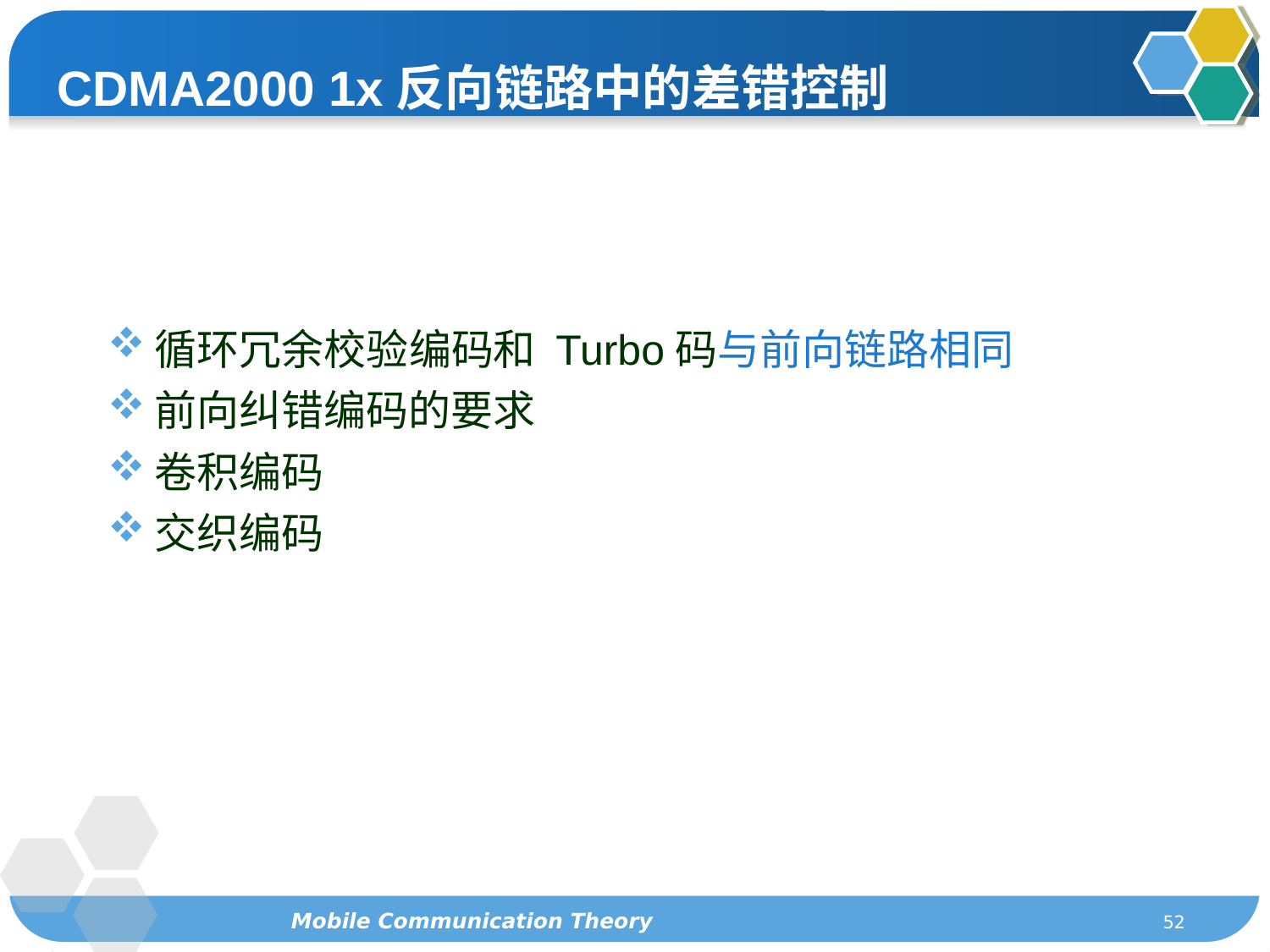

# CDMA2000 1x反向链路中的差错控制
循环冗余校验编码和 Turbo码与前向链路相同
前向纠错编码的要求
卷积编码
交织编码
Mobile Communication Theory